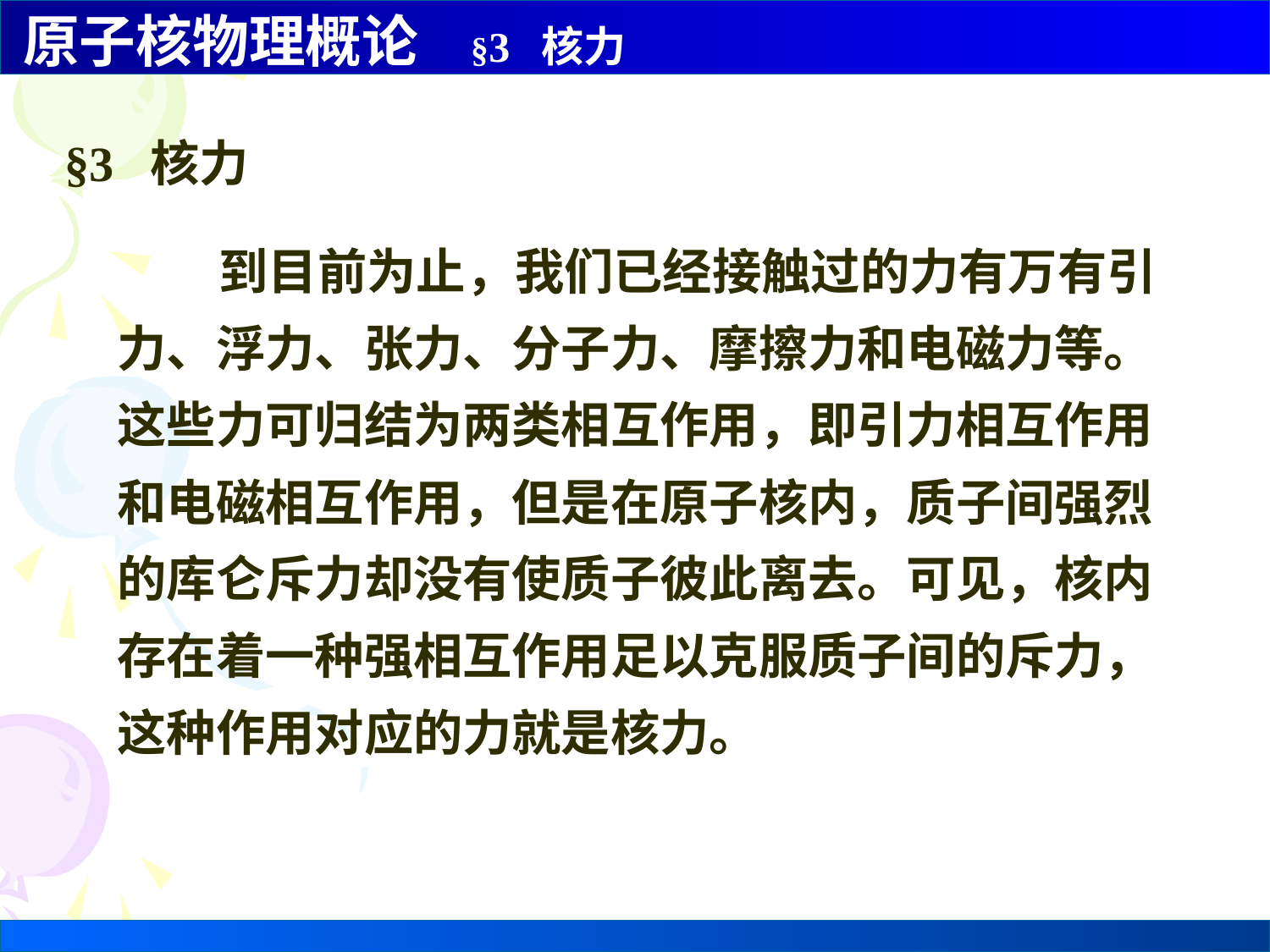

§3  核力
        到目前为止，我们已经接触过的力有万有引力、浮力、张力、分子力、摩擦力和电磁力等。这些力可归结为两类相互作用，即引力相互作用和电磁相互作用，但是在原子核内，质子间强烈的库仑斥力却没有使质子彼此离去。可见，核内存在着一种强相互作用足以克服质子间的斥力，这种作用对应的力就是核力。